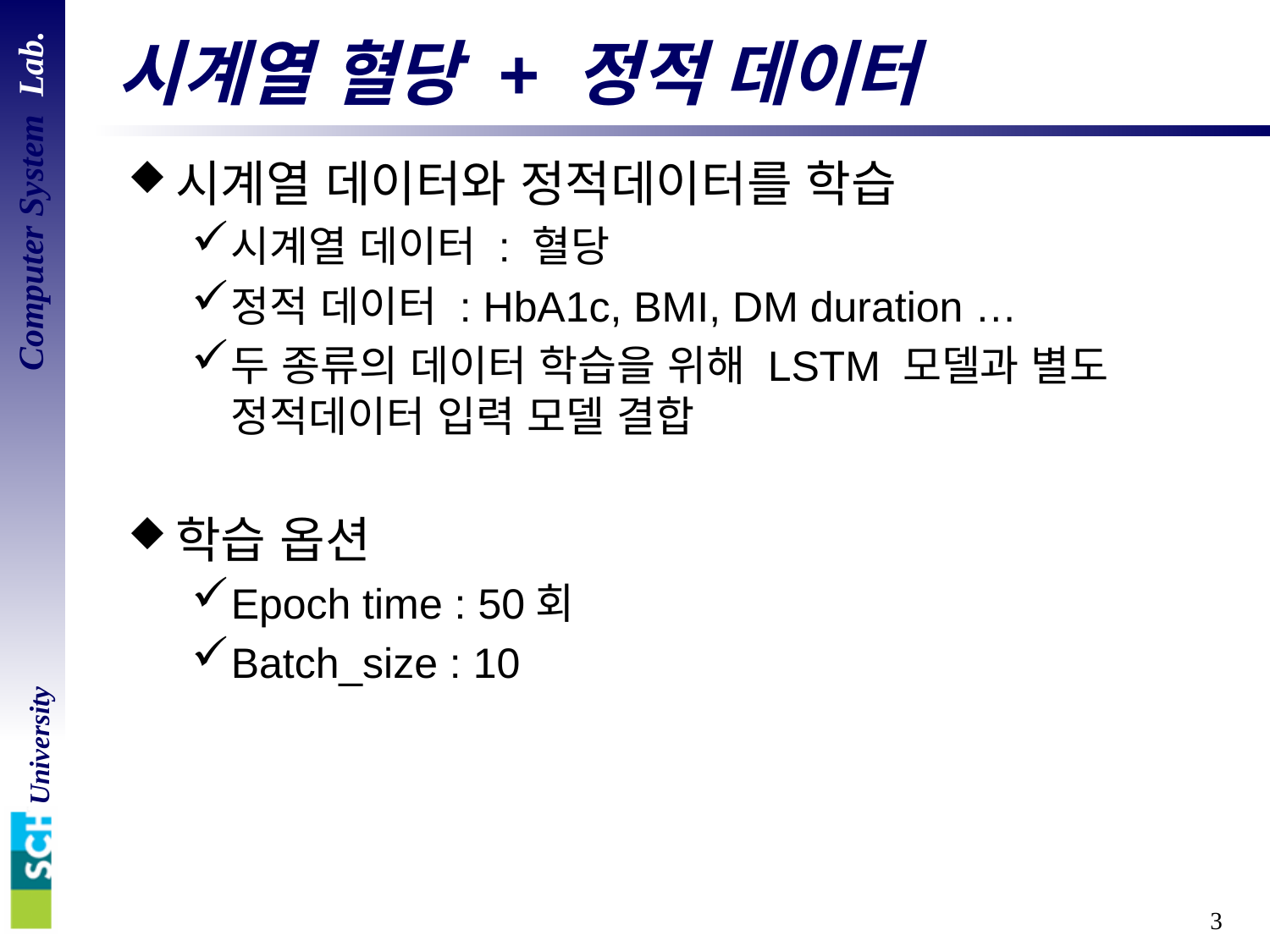

# 시계열 혈당 + 정적 데이터
시계열 데이터와 정적데이터를 학습
시계열 데이터 : 혈당
정적 데이터 : HbA1c, BMI, DM duration …
두 종류의 데이터 학습을 위해 LSTM 모델과 별도 정적데이터 입력 모델 결합

학습 옵션
Epoch time : 50회
Batch_size : 10